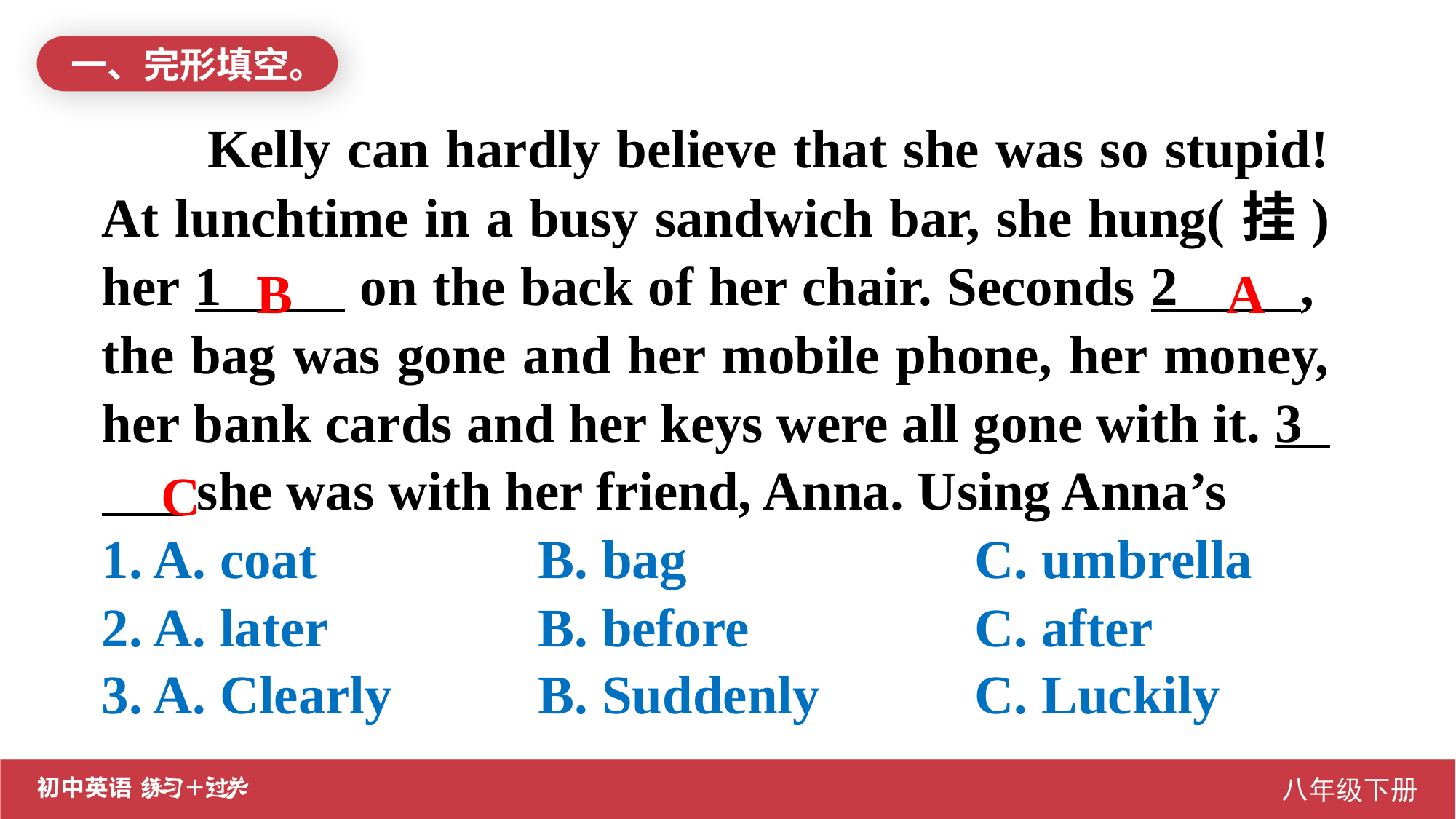

一、完形填空。
      Kelly can hardly believe that she was so stupid! At lunchtime in a busy sandwich bar, she hung(挂) her 1         on the back of her chair. Seconds 2        ,  the bag was gone and her mobile phone, her money, her bank cards and her keys were all gone with it. 3         .she was with her friend, Anna. Using Anna’s
1. A. coat			B. bag			C. umbrella
2. A. later		B. before			C. after
3. A. Clearly		B. Suddenly		C. Luckily
B
A
C